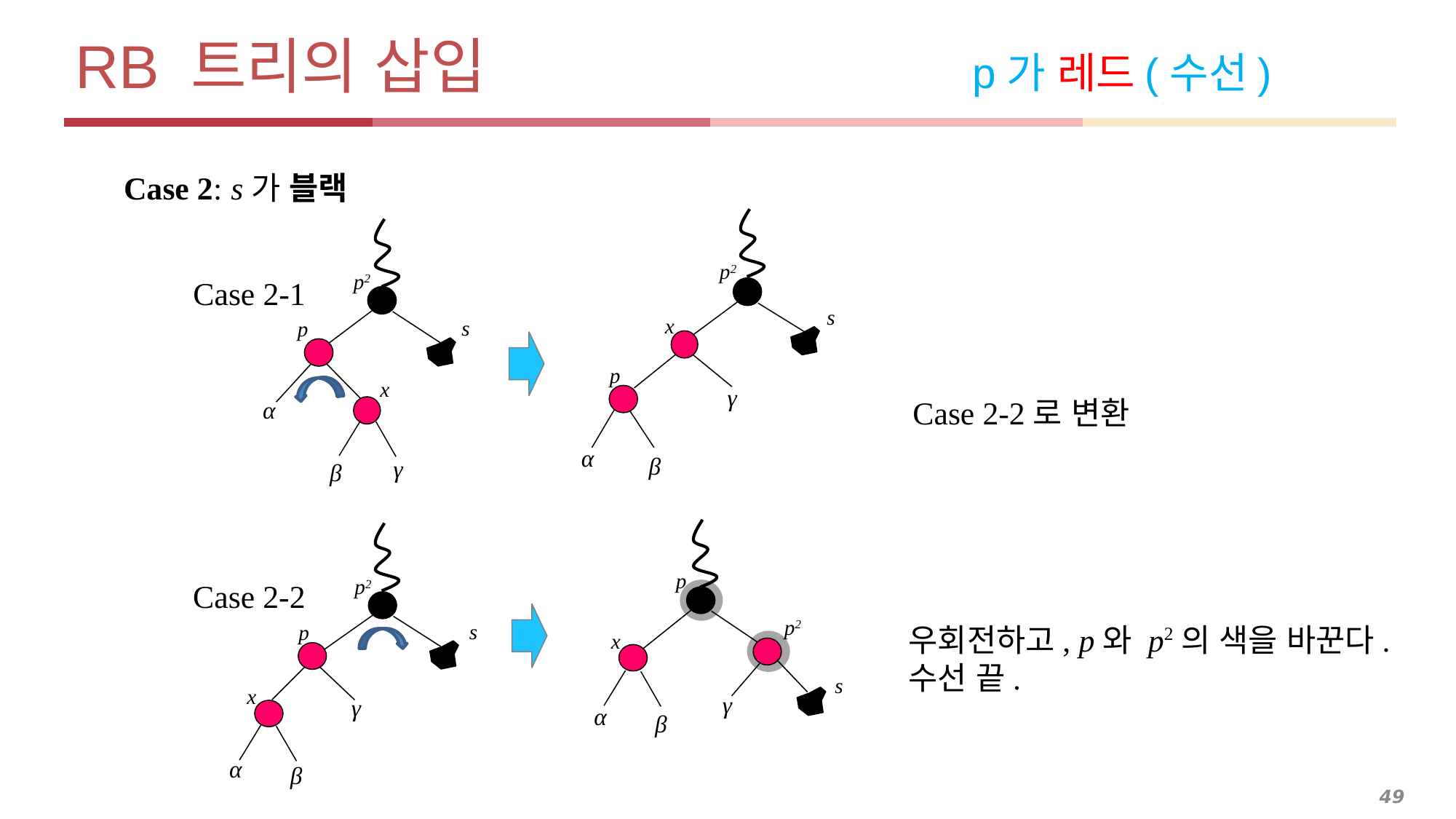

# RB 트리의 삽입                               p가 레드(수선)
Case 2: s가 블랙

p2
p2
Case 2-1

s

x

s
p

p

x
γ

Case 2-2로 변환
α

α
β
γ
β

p
p2
Case 2-2

p2

s
p

우회전하고, p와 p2의 색을 바꾼다.
수선 끝.

x

s

x
γ
γ

α

β

α
β